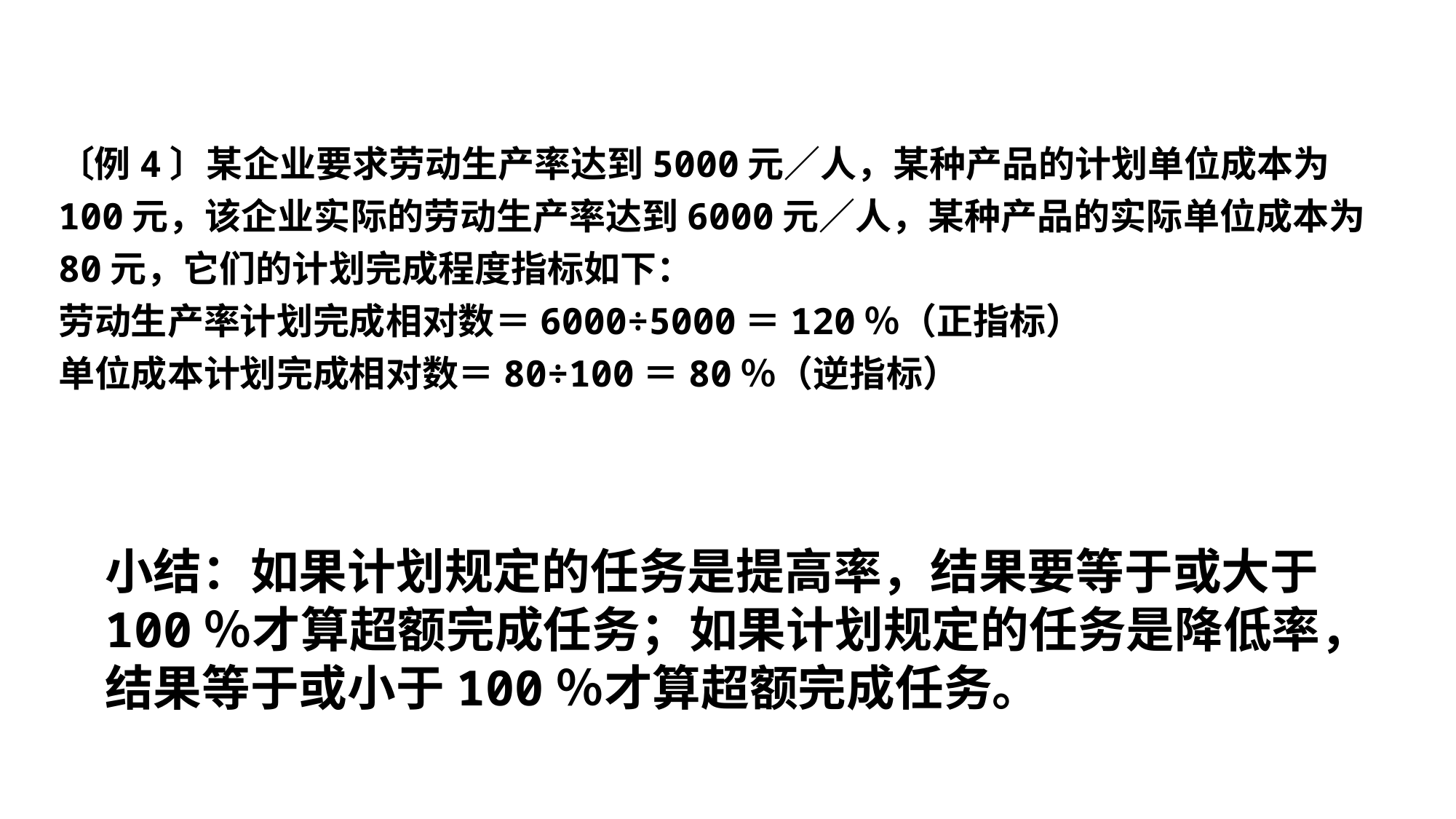

# 〔例4〕某企业要求劳动生产率达到5000元∕人，某种产品的计划单位成本为100元，该企业实际的劳动生产率达到6000元∕人，某种产品的实际单位成本为80元，它们的计划完成程度指标如下： 劳动生产率计划完成相对数＝6000÷5000＝120％（正指标） 单位成本计划完成相对数＝80÷100＝80％（逆指标）
小结：如果计划规定的任务是提高率，结果要等于或大于100％才算超额完成任务；如果计划规定的任务是降低率，结果等于或小于100％才算超额完成任务。